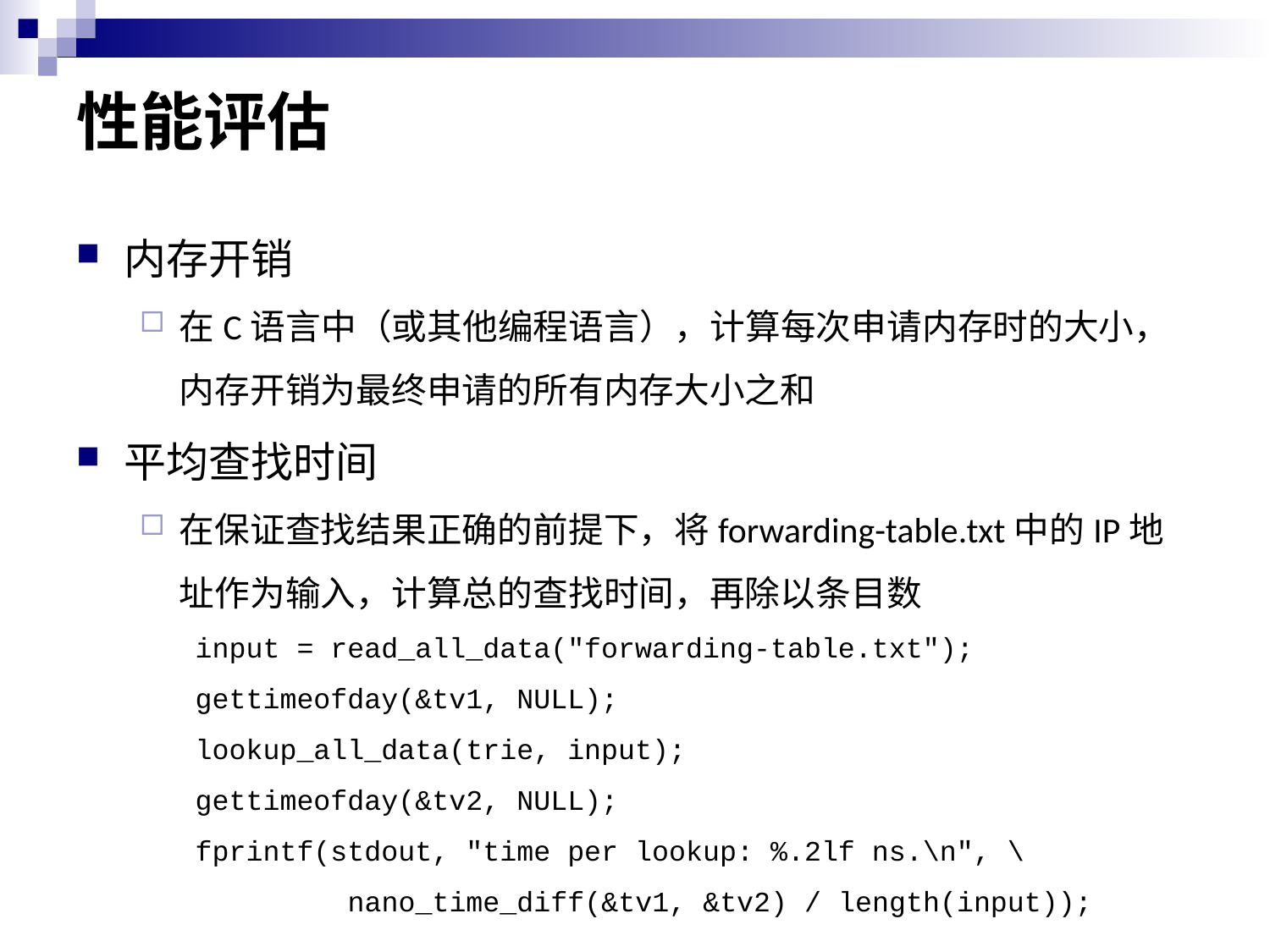

# 性能评估
内存开销
在C语言中（或其他编程语言），计算每次申请内存时的大小，内存开销为最终申请的所有内存大小之和
平均查找时间
在保证查找结果正确的前提下，将forwarding-table.txt中的IP地址作为输入，计算总的查找时间，再除以条目数
input = read_all_data("forwarding-table.txt");
gettimeofday(&tv1, NULL);
lookup_all_data(trie, input);
gettimeofday(&tv2, NULL);
fprintf(stdout, "time per lookup: %.2lf ns.\n", \
         nano_time_diff(&tv1, &tv2) / length(input));
10